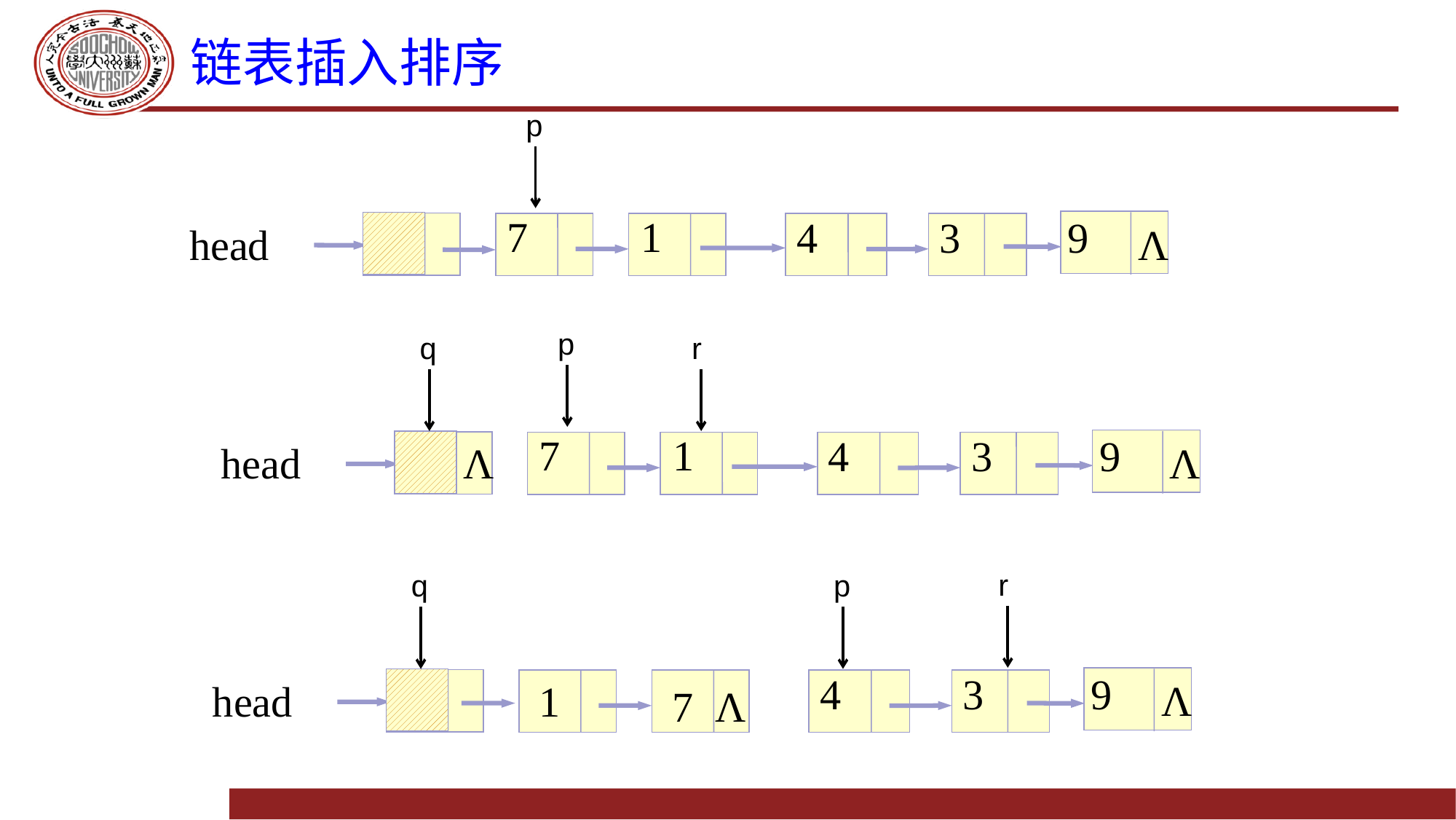

# 链表插入排序
p
7
1
9
3
4

Λ
head

p
q
r
7
1
9
3
4

Λ
Λ
head

r
q
p
9
3
4

Λ
head

1

7
Λ